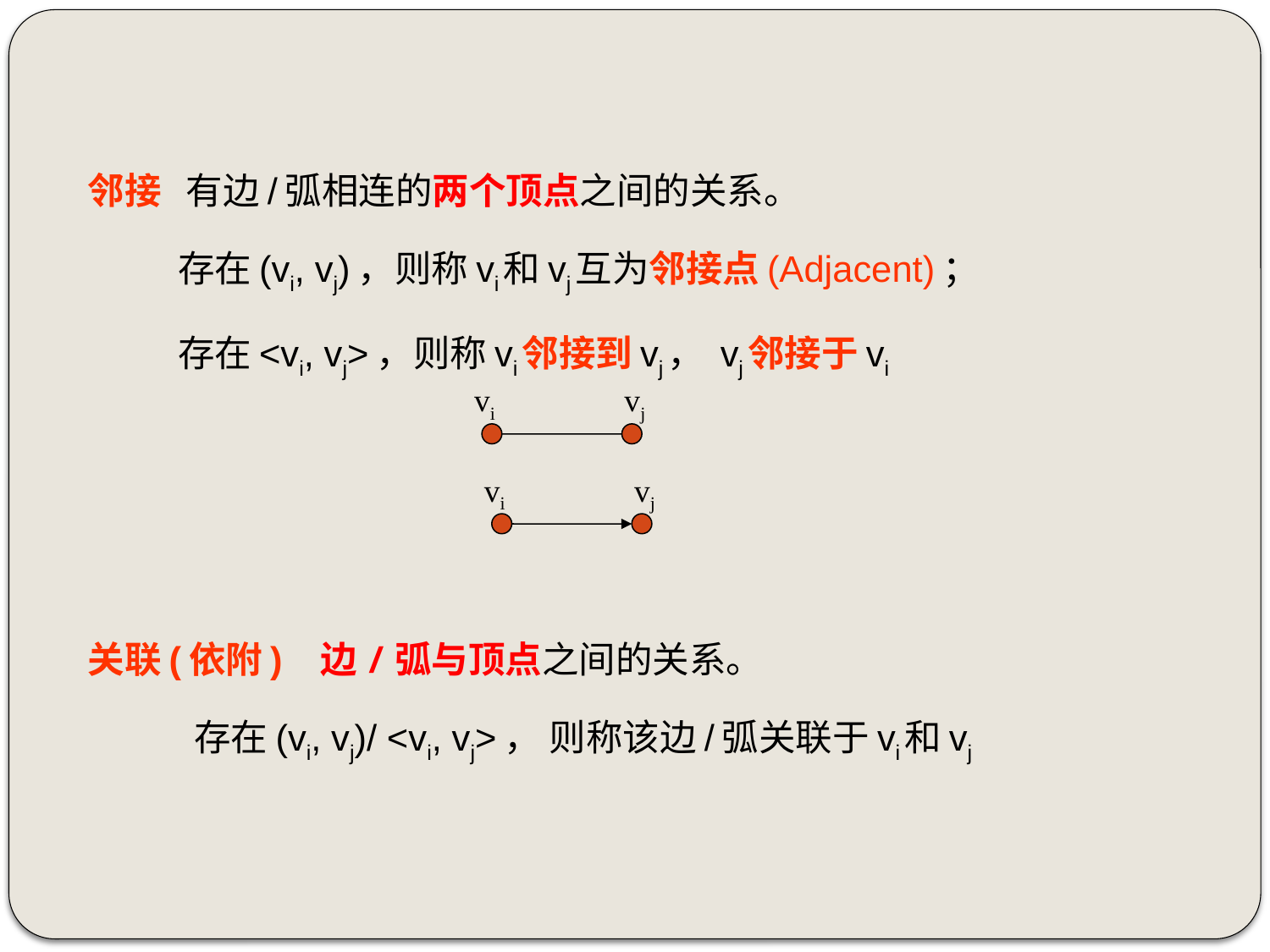

邻接   有边/弧相连的两个顶点之间的关系。
          存在(vi, vj)，则称vi和vj互为邻接点(Adjacent)；
          存在<vi, vj>，则称vi邻接到vj， vj邻接于vi

关联(依附)   边/弧与顶点之间的关系。
            存在(vi, vj)/ <vi, vj>， 则称该边/弧关联于vi和vj

vi
vj

vi
vj